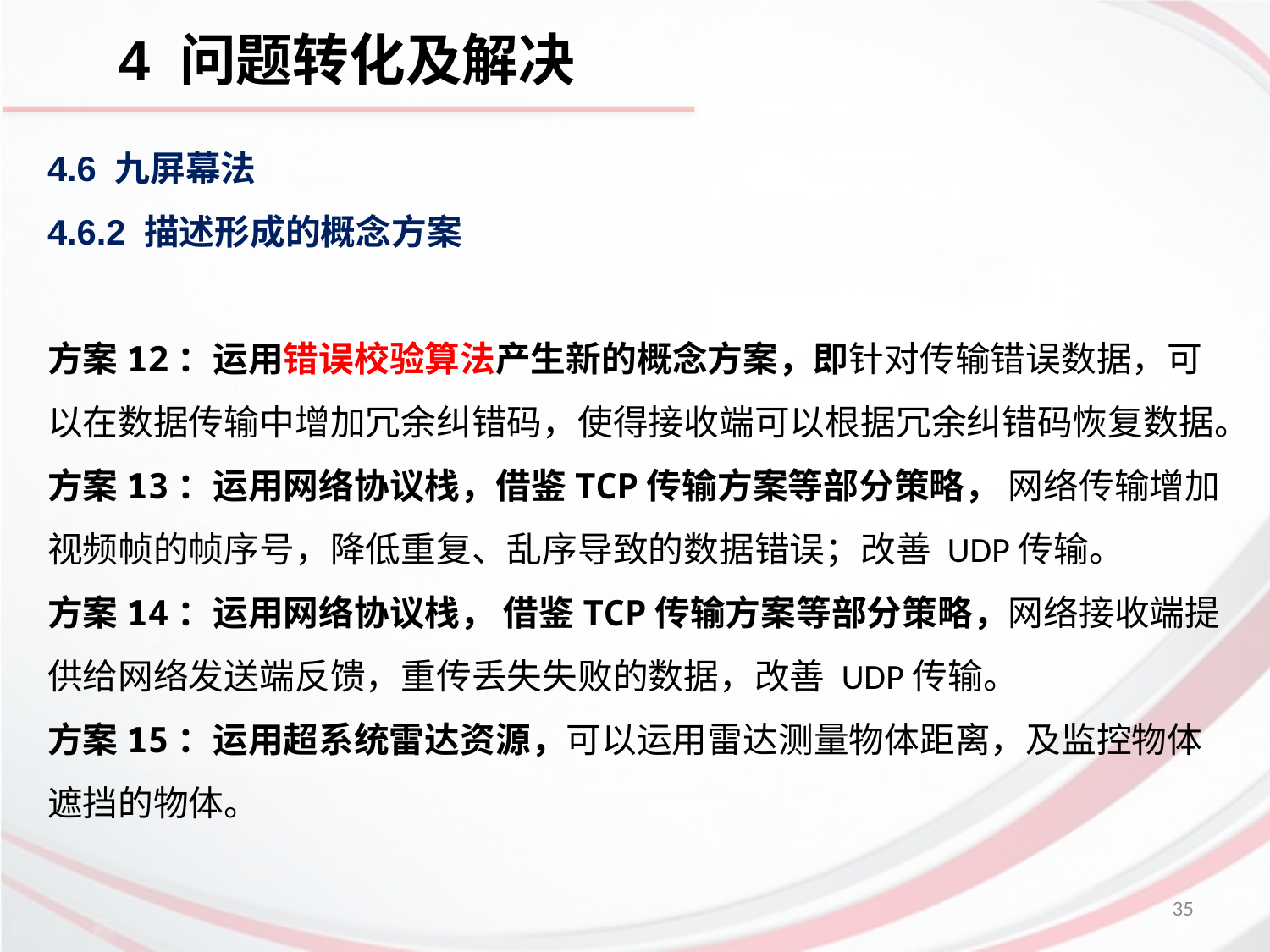

4 问题转化及解决
4.6 九屏幕法
4.6.2 描述形成的概念方案

方案12：运用错误校验算法产生新的概念方案，即针对传输错误数据，可以在数据传输中增加冗余纠错码，使得接收端可以根据冗余纠错码恢复数据。
方案13：运用网络协议栈，借鉴TCP传输方案等部分策略， 网络传输增加视频帧的帧序号，降低重复、乱序导致的数据错误；改善 UDP传输。
方案14：运用网络协议栈， 借鉴TCP传输方案等部分策略，网络接收端提供给网络发送端反馈，重传丢失失败的数据，改善 UDP传输。
方案15：运用超系统雷达资源，可以运用雷达测量物体距离，及监控物体遮挡的物体。

*本页说明：在九屏幕法中，运用不同的资源可能产生不同的概念方案，请复制本页，将不同的概念方案列举清楚。
35